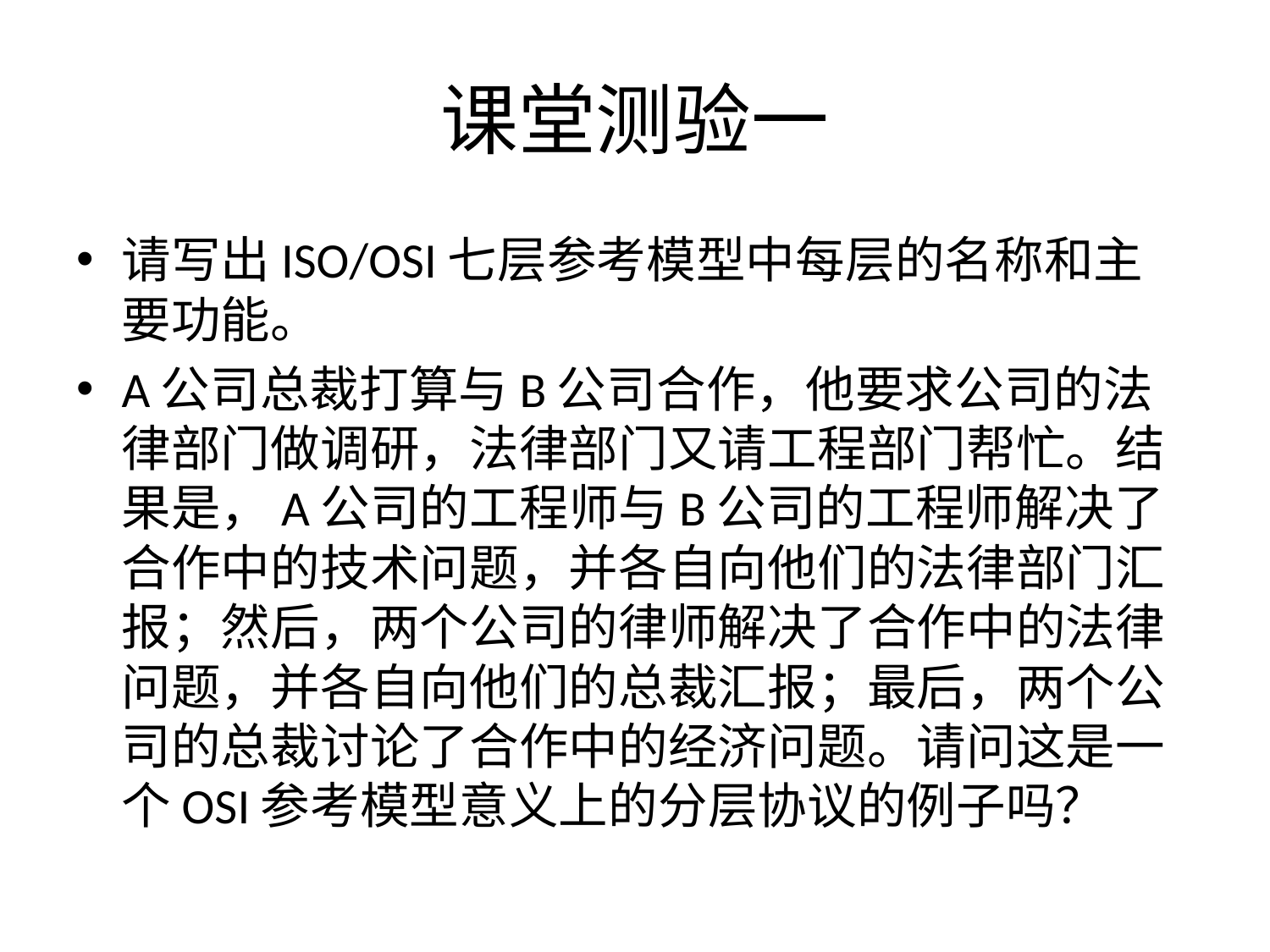

# 课堂测验一
请写出ISO/OSI七层参考模型中每层的名称和主要功能。
A公司总裁打算与B公司合作，他要求公司的法律部门做调研，法律部门又请工程部门帮忙。结果是，A公司的工程师与B公司的工程师解决了合作中的技术问题，并各自向他们的法律部门汇报；然后，两个公司的律师解决了合作中的法律问题，并各自向他们的总裁汇报；最后，两个公司的总裁讨论了合作中的经济问题。请问这是一个OSI参考模型意义上的分层协议的例子吗？